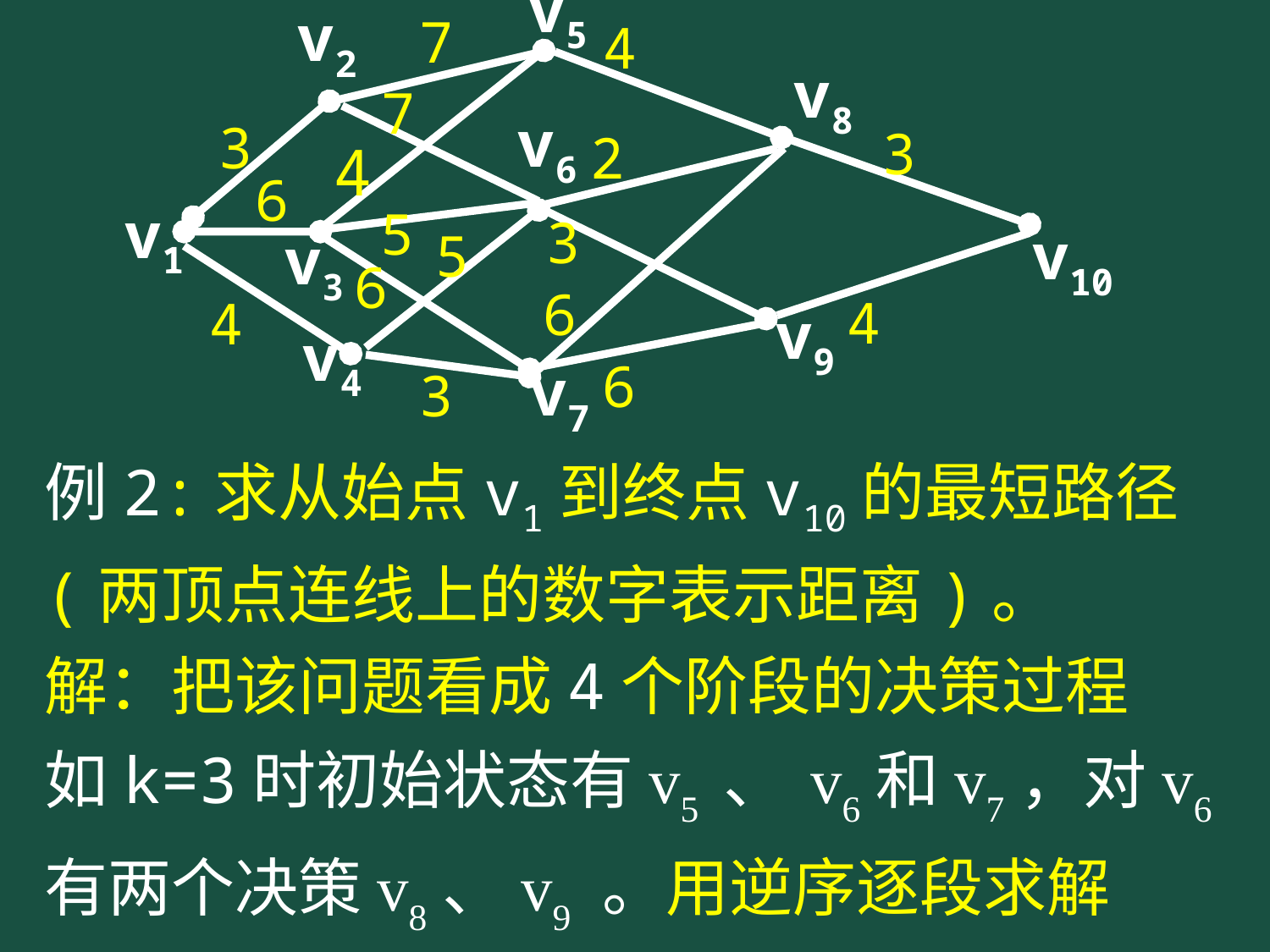

v5
v2
7
4
v8

7
v6

3
3
2
4

6
v1
5
3

v10
5
v3

6
6
4
4
v9
v4

6

v7
3
例2:求从始点v1到终点v10的最短路径(两顶点连线上的数字表示距离)。
解：把该问题看成4个阶段的决策过程
如k=3时初始状态有v5 、 v6和v7，对v6有两个决策v8、v9 。用逆序逐段求解